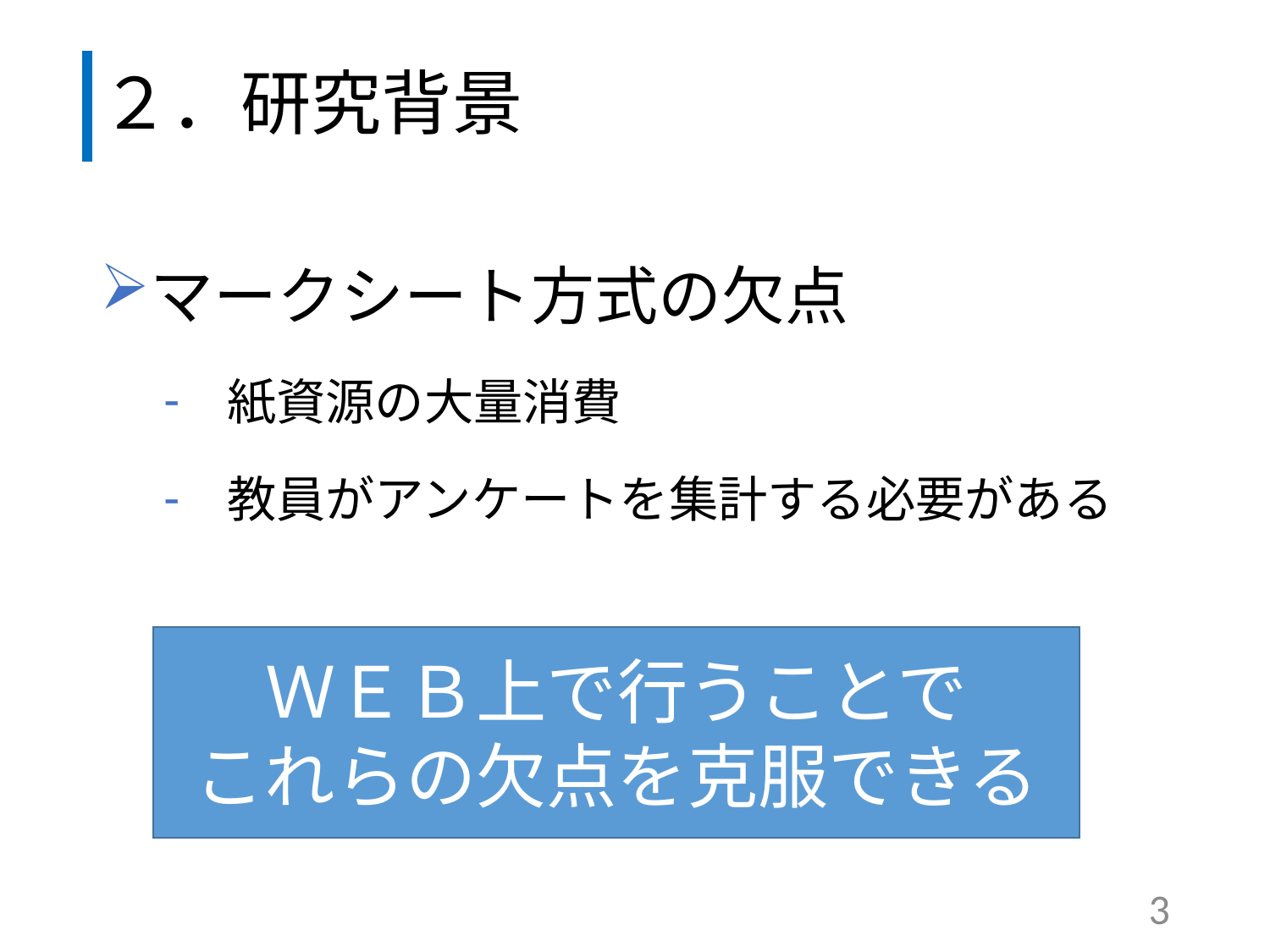

# ２．研究背景
マークシート方式の欠点
紙資源の大量消費
教員がアンケートを集計する必要がある

ＷＥＢ上で行うことで
これらの欠点を克服できる
3